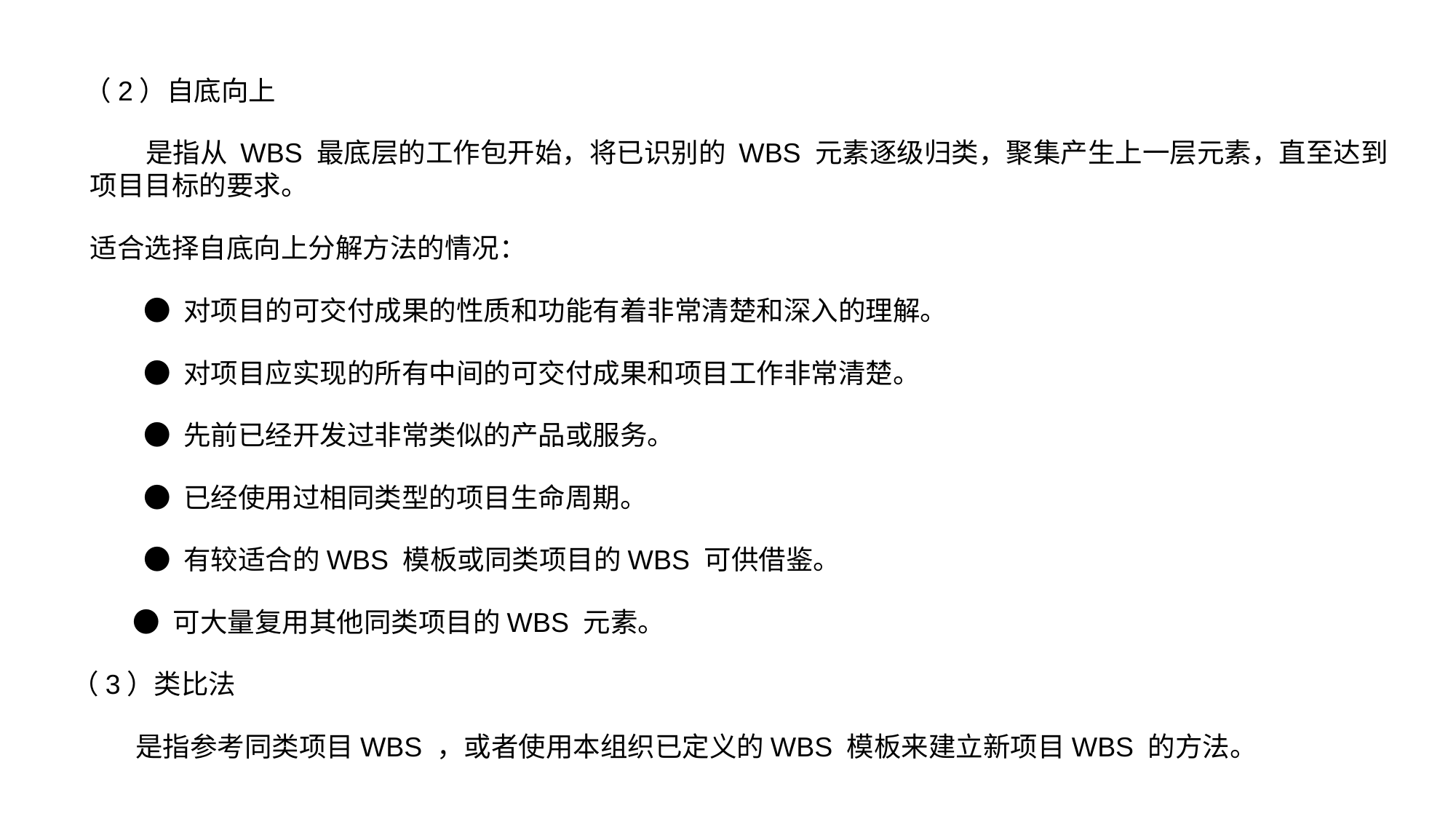

（2）自底向上
        是指从 WBS 最底层的工作包开始，将已识别的 WBS 元素逐级归类，聚集产生上一层元素，直至达到项目目标的要求。
适合选择自底向上分解方法的情况：
● 对项目的可交付成果的性质和功能有着非常清楚和深入的理解。
● 对项目应实现的所有中间的可交付成果和项目工作非常清楚。
● 先前已经开发过非常类似的产品或服务。
● 已经使用过相同类型的项目生命周期。
● 有较适合的WBS 模板或同类项目的WBS 可供借鉴。
● 可大量复用其他同类项目的WBS 元素。
（3）类比法
是指参考同类项目WBS ，或者使用本组织已定义的WBS 模板来建立新项目WBS 的方法。